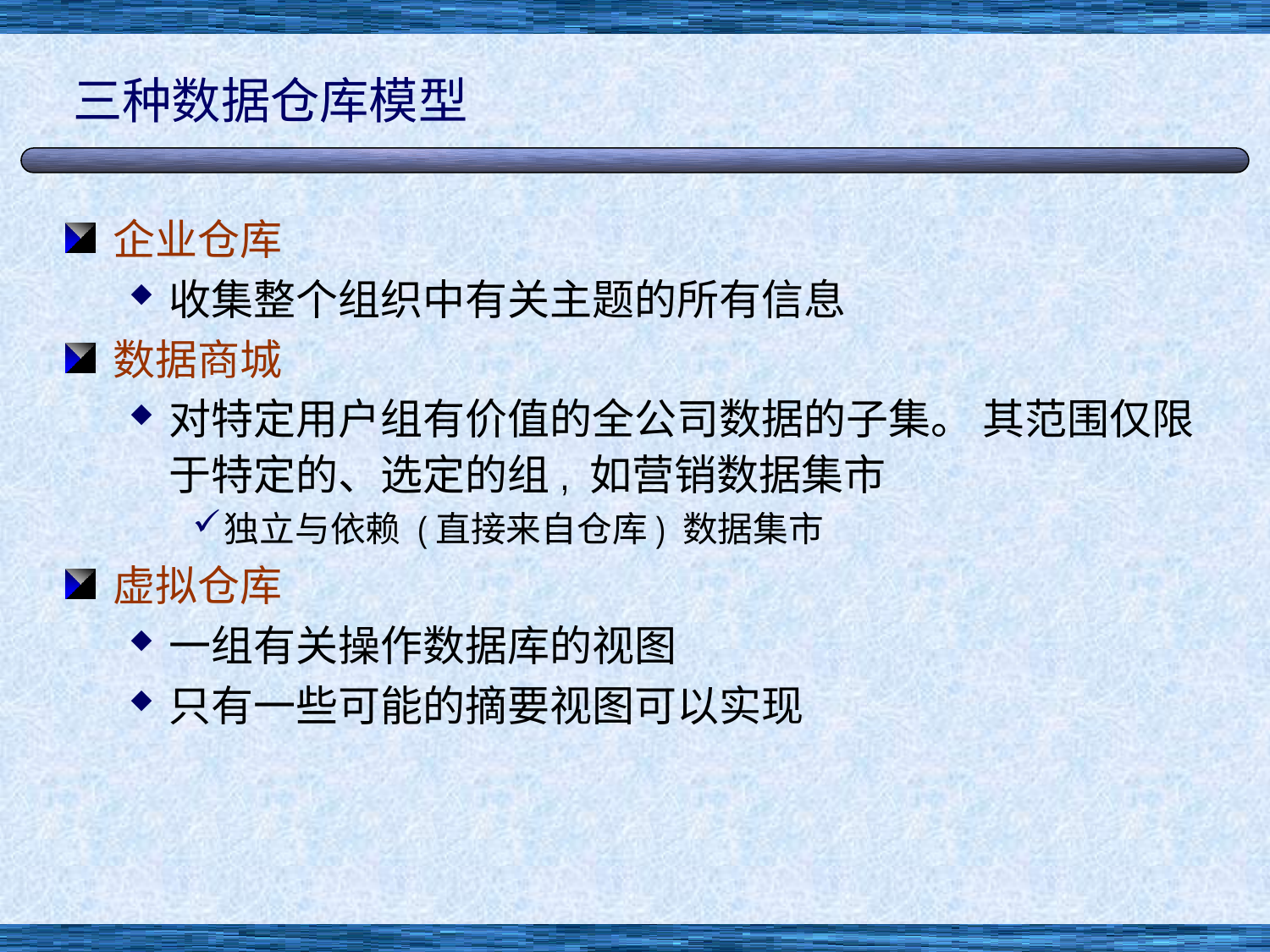

# 三种数据仓库模型
企业仓库
收集整个组织中有关主题的所有信息
数据商城
对特定用户组有价值的全公司数据的子集。 其范围仅限于特定的、选定的组, 如营销数据集市
独立与依赖 (直接来自仓库) 数据集市
虚拟仓库
一组有关操作数据库的视图
只有一些可能的摘要视图可以实现